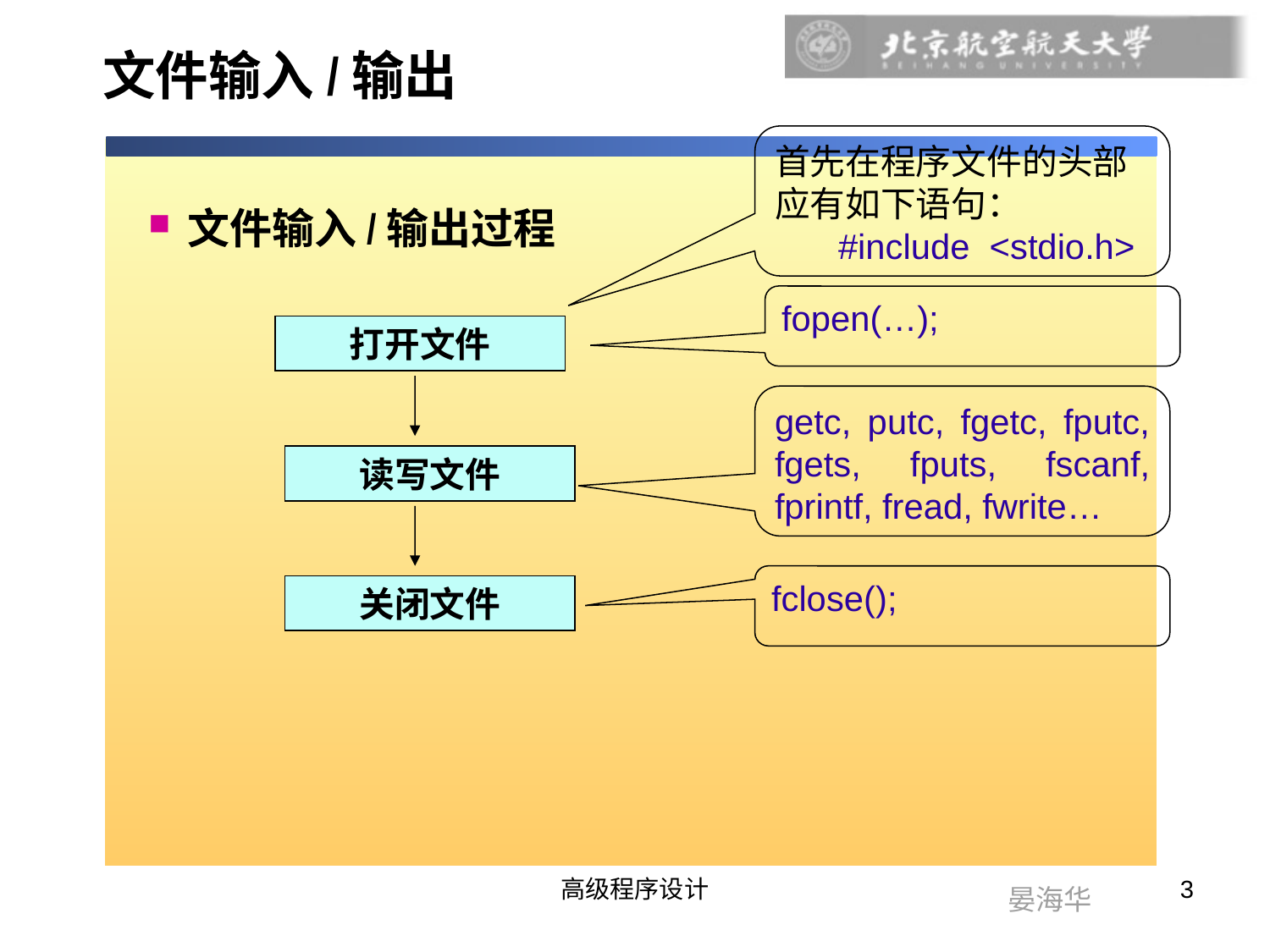

# 文件输入/输出
首先在程序文件的头部应有如下语句：
#include  <stdio.h>
文件输入/输出过程
fopen(…);
打开文件

读写文件
getc, putc, fgetc, fputc, fgets, fputs, fscanf, fprintf, fread, fwrite…

关闭文件
fclose();
高级程序设计
3